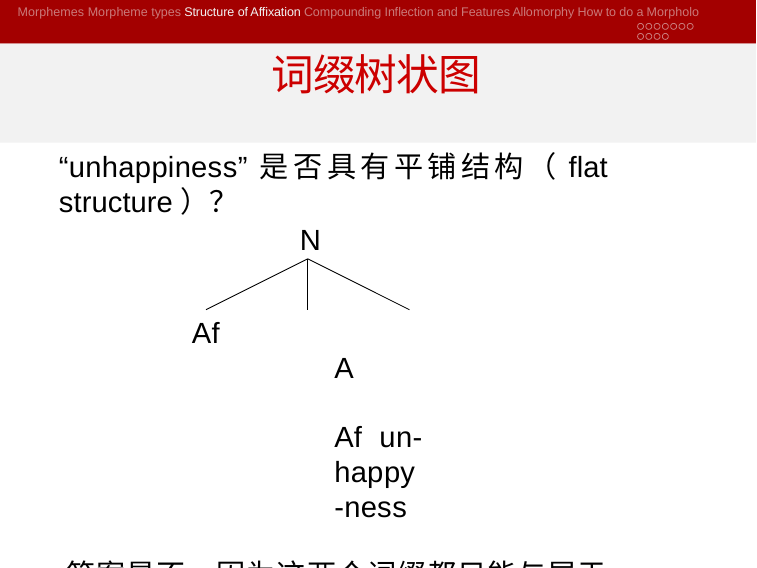

Morphemes Morpheme types Structure of Affixation Compounding Inflection and Features Allomorphy How to do a Morpholo
# 词缀树状图
“unhappiness”是否具有平铺结构（flat structure）？
	           N

Af		A		Af  un-	happy	-ness
答案是不，因为这两个词缀都只能与属于特定范畴的词项结合，该结构必须是分层的（hierarchical）